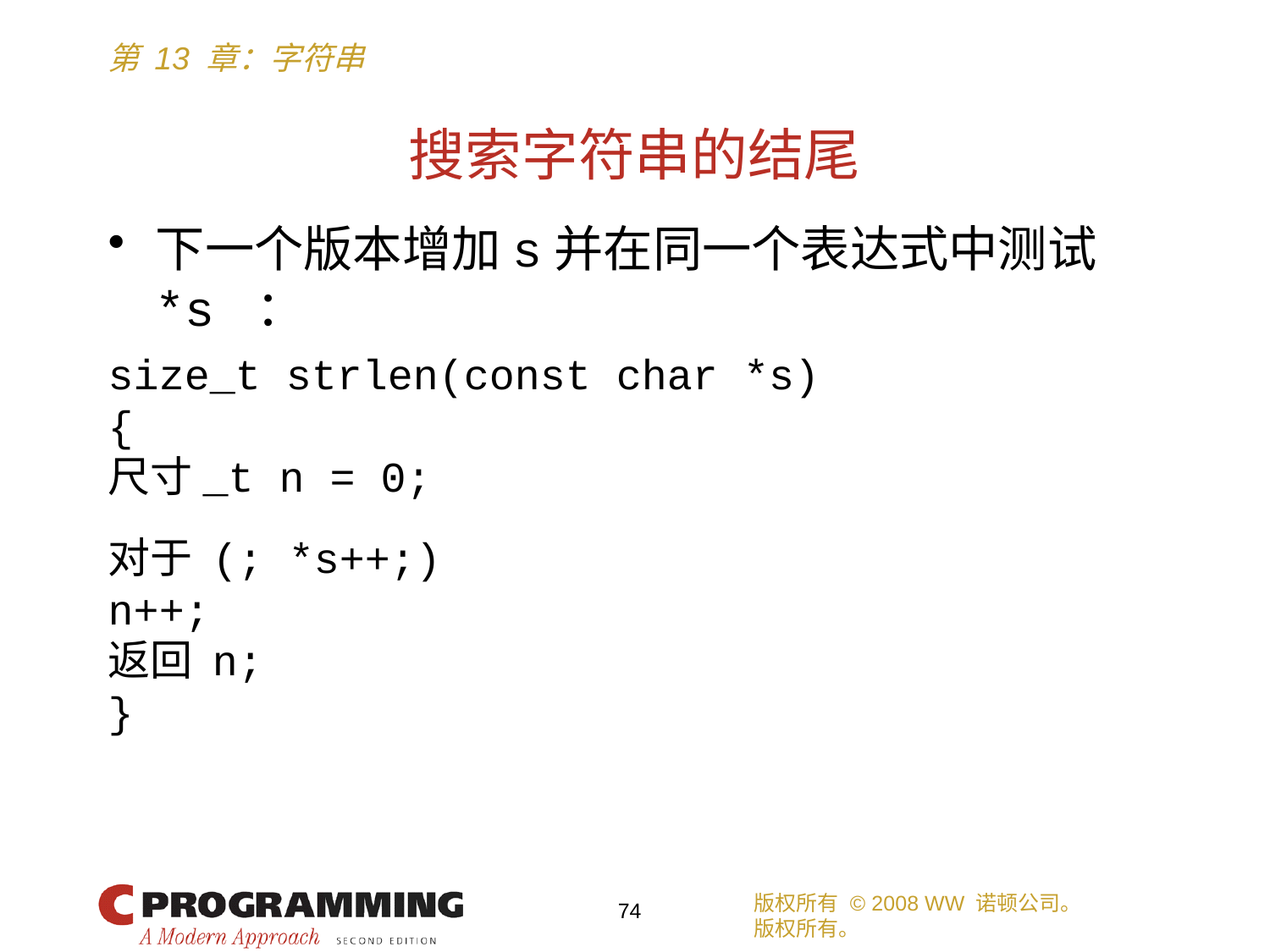

# 搜索字符串的结尾
下一个版本增加s并在同一个表达式中测试*s ：
size_t strlen(const char *s)
{
尺寸_t n = 0;

对于 (; *s++;)
n++;
返回 n;
}
版权所有 © 2008 WW 诺顿公司。
版权所有。
74